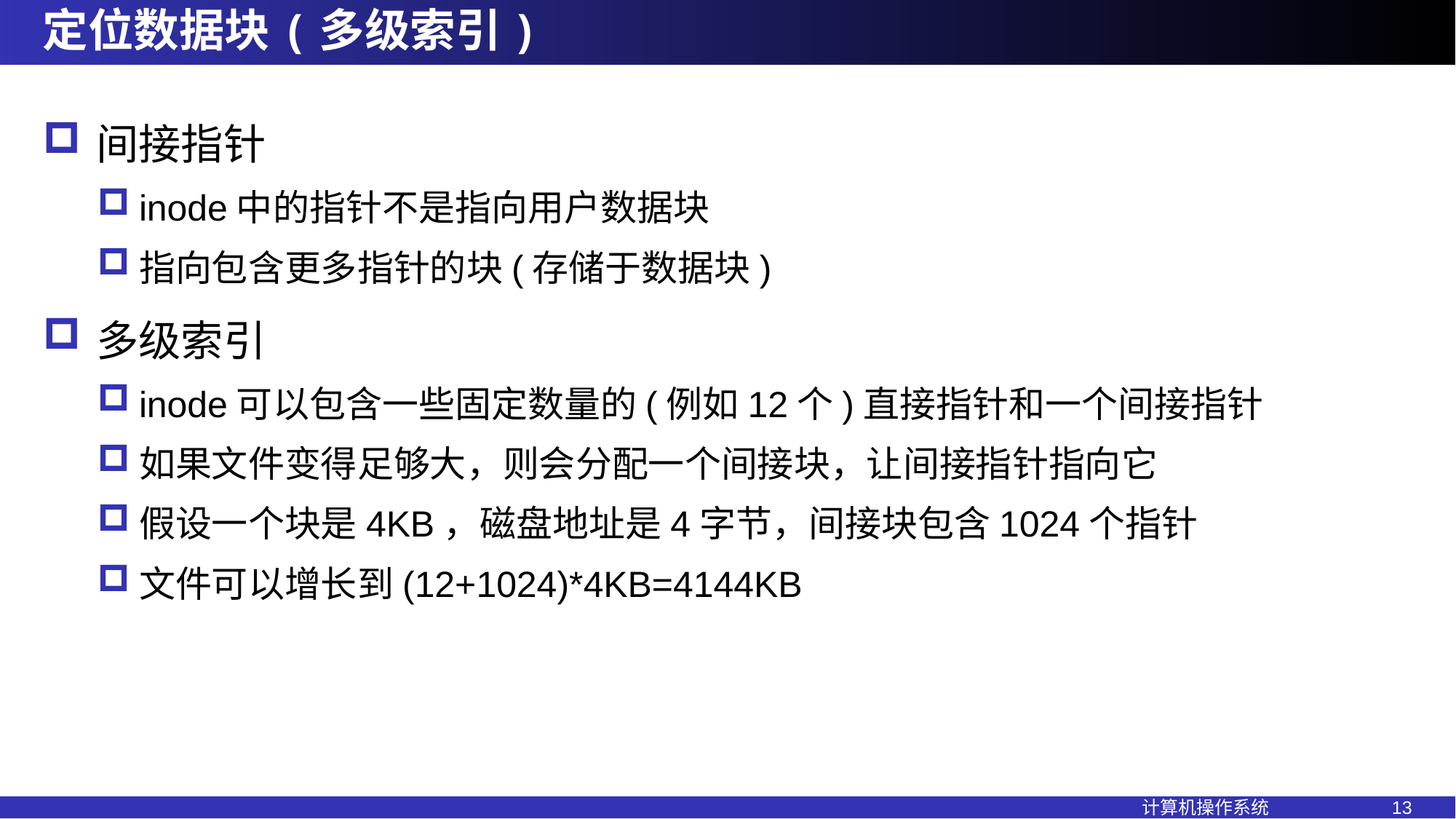

# 定位数据块(多级索引)
间接指针
inode中的指针不是指向用户数据块
指向包含更多指针的块(存储于数据块)
多级索引
inode可以包含一些固定数量的(例如12个)直接指针和一个间接指针
如果文件变得足够大，则会分配一个间接块，让间接指针指向它
假设一个块是4KB，磁盘地址是4字节，间接块包含1024个指针
文件可以增长到(12+1024)*4KB=4144KB

计算机操作系统                     13